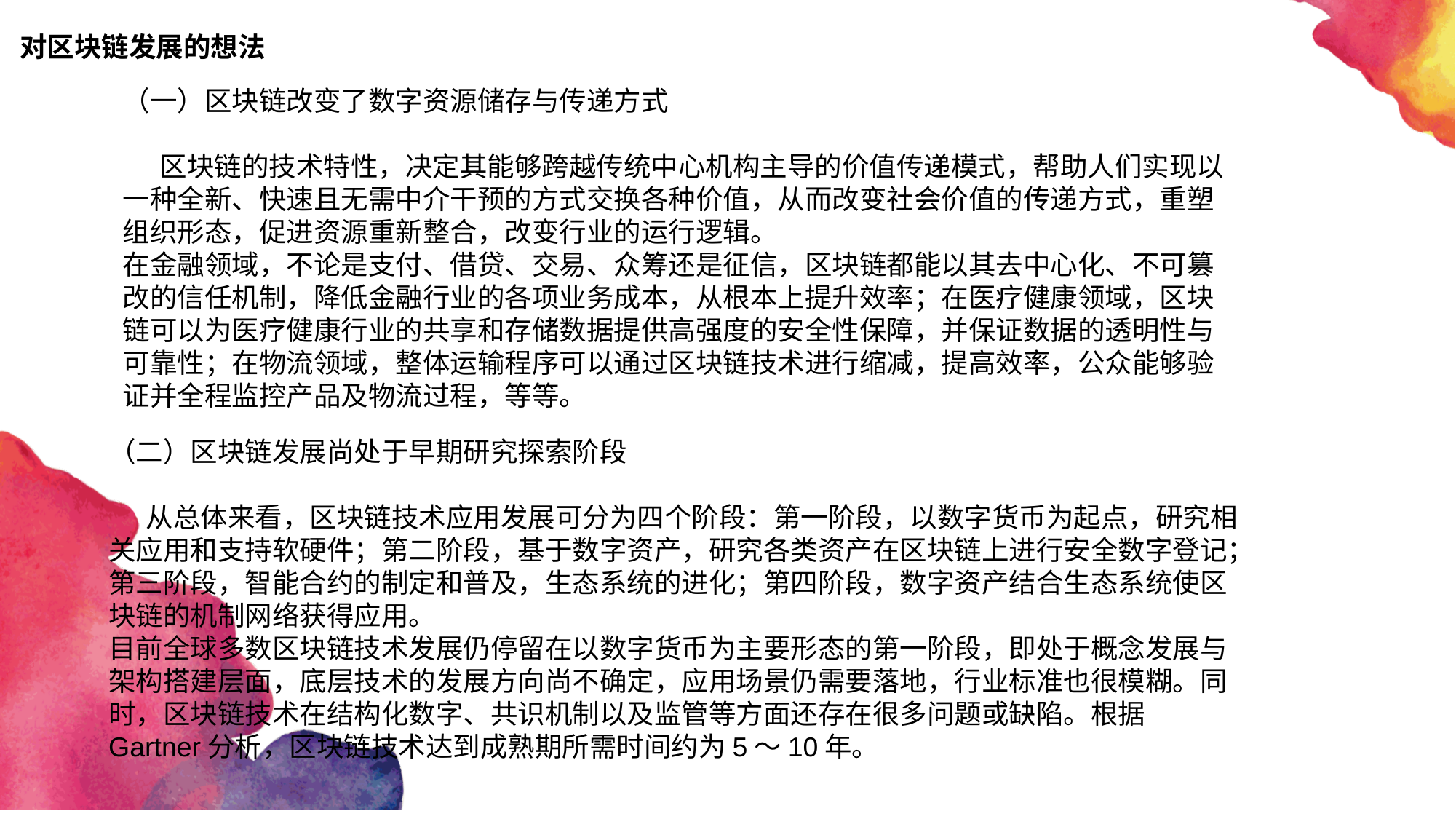

对区块链发展的想法
（一）区块链改变了数字资源储存与传递方式

     区块链的技术特性，决定其能够跨越传统中心机构主导的价值传递模式，帮助人们实现以一种全新、快速且无需中介干预的方式交换各种价值，从而改变社会价值的传递方式，重塑组织形态，促进资源重新整合，改变行业的运行逻辑。
在金融领域，不论是支付、借贷、交易、众筹还是征信，区块链都能以其去中心化、不可篡改的信任机制，降低金融行业的各项业务成本，从根本上提升效率；在医疗健康领域，区块链可以为医疗健康行业的共享和存储数据提供高强度的安全性保障，并保证数据的透明性与可靠性；在物流领域，整体运输程序可以通过区块链技术进行缩减，提高效率，公众能够验证并全程监控产品及物流过程，等等。
（二）区块链发展尚处于早期研究探索阶段

     从总体来看，区块链技术应用发展可分为四个阶段：第一阶段，以数字货币为起点，研究相关应用和支持软硬件；第二阶段，基于数字资产，研究各类资产在区块链上进行安全数字登记；第三阶段，智能合约的制定和普及，生态系统的进化；第四阶段，数字资产结合生态系统使区块链的机制网络获得应用。
目前全球多数区块链技术发展仍停留在以数字货币为主要形态的第一阶段，即处于概念发展与架构搭建层面，底层技术的发展方向尚不确定，应用场景仍需要落地，行业标准也很模糊。同时，区块链技术在结构化数字、共识机制以及监管等方面还存在很多问题或缺陷。根据Gartner分析，区块链技术达到成熟期所需时间约为5～10年。